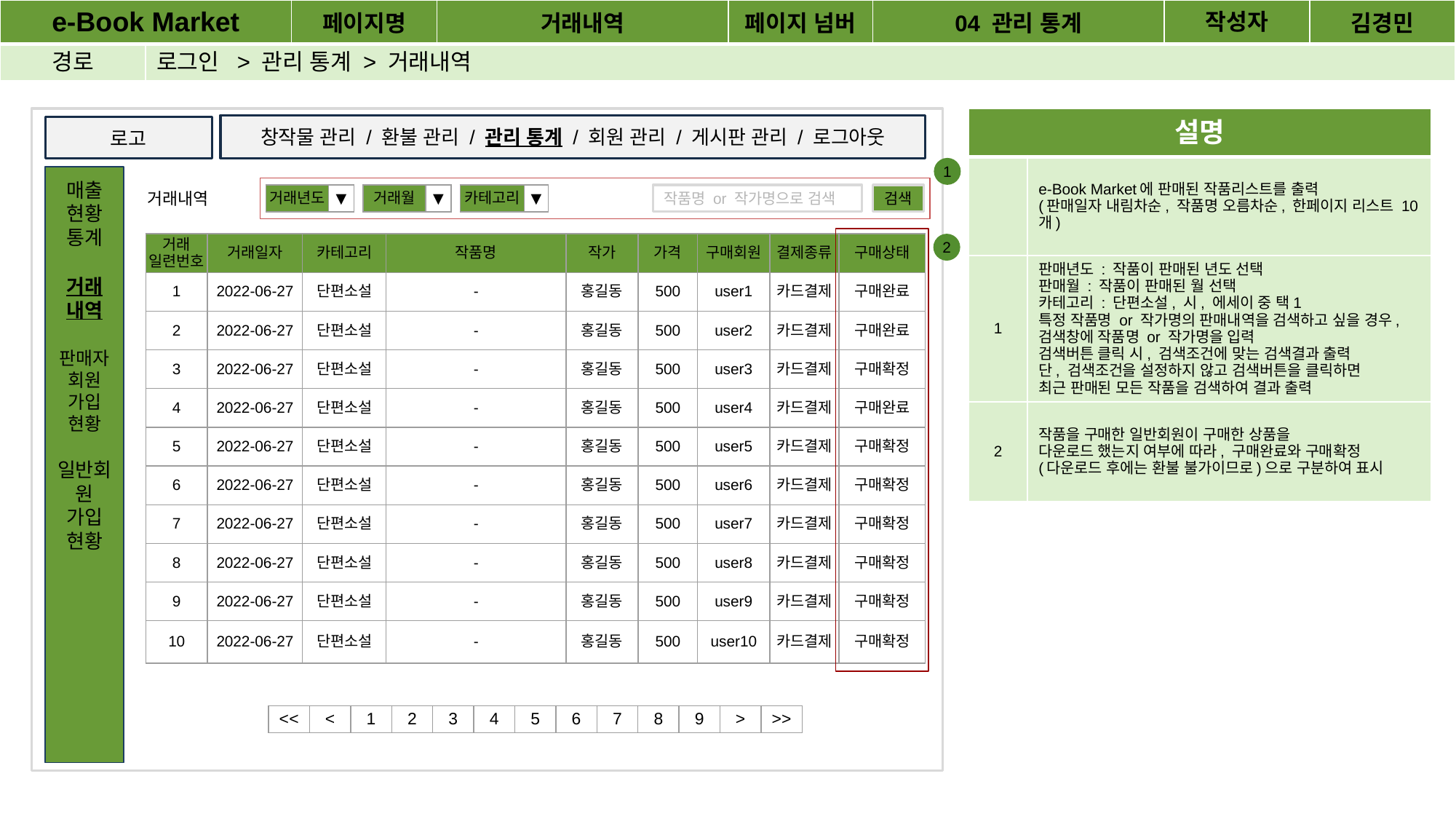

| e-Book Market |  | 페이지명 | 거래내역 | 페이지 넘버 | 04 관리 통계 | 작성자 | 김경민 |
| --- | --- | --- | --- | --- | --- | --- | --- |
| 경로 | 로그인 > 관리 통계 > 거래내역 |  |  |  |  |  |  |

| 설명 |  |
| --- | --- |
|  | e-Book Market에 판매된 작품리스트를 출력 (판매일자 내림차순, 작품명 오름차순, 한페이지 리스트 10개) |
| 1 | 판매년도 : 작품이 판매된 년도 선택 판매월 : 작품이 판매된 월 선택 카테고리 : 단편소설, 시, 에세이 중 택1 특정 작품명 or 작가명의 판매내역을 검색하고 싶을 경우, 검색창에 작품명 or 작가명을 입력 검색버튼 클릭 시, 검색조건에 맞는 검색결과 출력 단, 검색조건을 설정하지 않고 검색버튼을 클릭하면 최근 판매된 모든 작품을 검색하여 결과 출력 |
| 2 | 작품을 구매한 일반회원이 구매한 상품을 다운로드 했는지 여부에 따라, 구매완료와 구매확정 (다운로드 후에는 환불 불가이므로)으로 구분하여 표시 |
창작물 관리 / 환불 관리 / 관리 통계 / 회원 관리 / 게시판 관리 / 로그아웃
로고
1
매출
현황 통계

거래
내역

판매자회원 가입
현황

일반회원
가입
현황

거래내역
| 거래년도 | ▼ |
| --- | --- |
| 카테고리 | ▼ |
| --- | --- |
작품명 or 작가명으로 검색
| 거래월 | ▼ |
| --- | --- |
검색

| 거래 일련번호 | 거래일자 | 카테고리 | 작품명 | 작가 | 가격 | 구매회원 | 결제종류 | 구매상태 |
| --- | --- | --- | --- | --- | --- | --- | --- | --- |
| 1 | 2022-06-27 | 단편소설 | - | 홍길동 | 500 | user1 | 카드결제 | 구매완료 |
| 2 | 2022-06-27 | 단편소설 | - | 홍길동 | 500 | user2 | 카드결제 | 구매완료 |
| 3 | 2022-06-27 | 단편소설 | - | 홍길동 | 500 | user3 | 카드결제 | 구매확정 |
| 4 | 2022-06-27 | 단편소설 | - | 홍길동 | 500 | user4 | 카드결제 | 구매완료 |
| 5 | 2022-06-27 | 단편소설 | - | 홍길동 | 500 | user5 | 카드결제 | 구매확정 |
| 6 | 2022-06-27 | 단편소설 | - | 홍길동 | 500 | user6 | 카드결제 | 구매확정 |
| 7 | 2022-06-27 | 단편소설 | - | 홍길동 | 500 | user7 | 카드결제 | 구매확정 |
| 8 | 2022-06-27 | 단편소설 | - | 홍길동 | 500 | user8 | 카드결제 | 구매확정 |
| 9 | 2022-06-27 | 단편소설 | - | 홍길동 | 500 | user9 | 카드결제 | 구매확정 |
| 10 | 2022-06-27 | 단편소설 | - | 홍길동 | 500 | user10 | 카드결제 | 구매확정 |
2
| << | < | 1 | 2 | 3 | 4 | 5 | 6 | 7 | 8 | 9 | > | >> |
| --- | --- | --- | --- | --- | --- | --- | --- | --- | --- | --- | --- | --- |